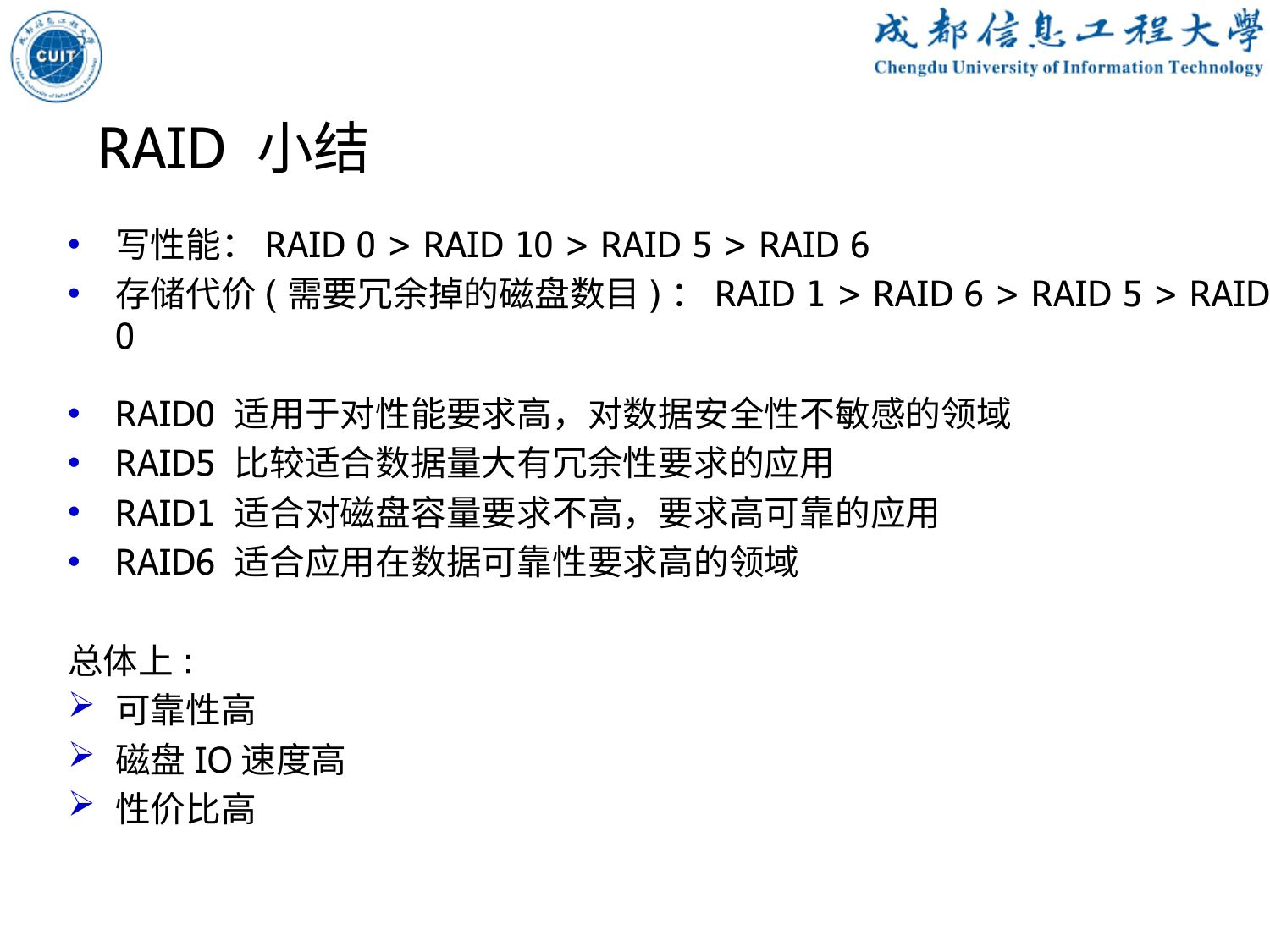

# RAID 小结
写性能：RAID 0 > RAID 10 > RAID 5 > RAID 6
存储代价(需要冗余掉的磁盘数目)：RAID 1 > RAID 6 > RAID 5 > RAID 0
RAID0 适用于对性能要求高，对数据安全性不敏感的领域
RAID5 比较适合数据量大有冗余性要求的应用
RAID1 适合对磁盘容量要求不高，要求高可靠的应用
RAID6 适合应用在数据可靠性要求高的领域

总体上:
可靠性高
磁盘IO速度高
性价比高